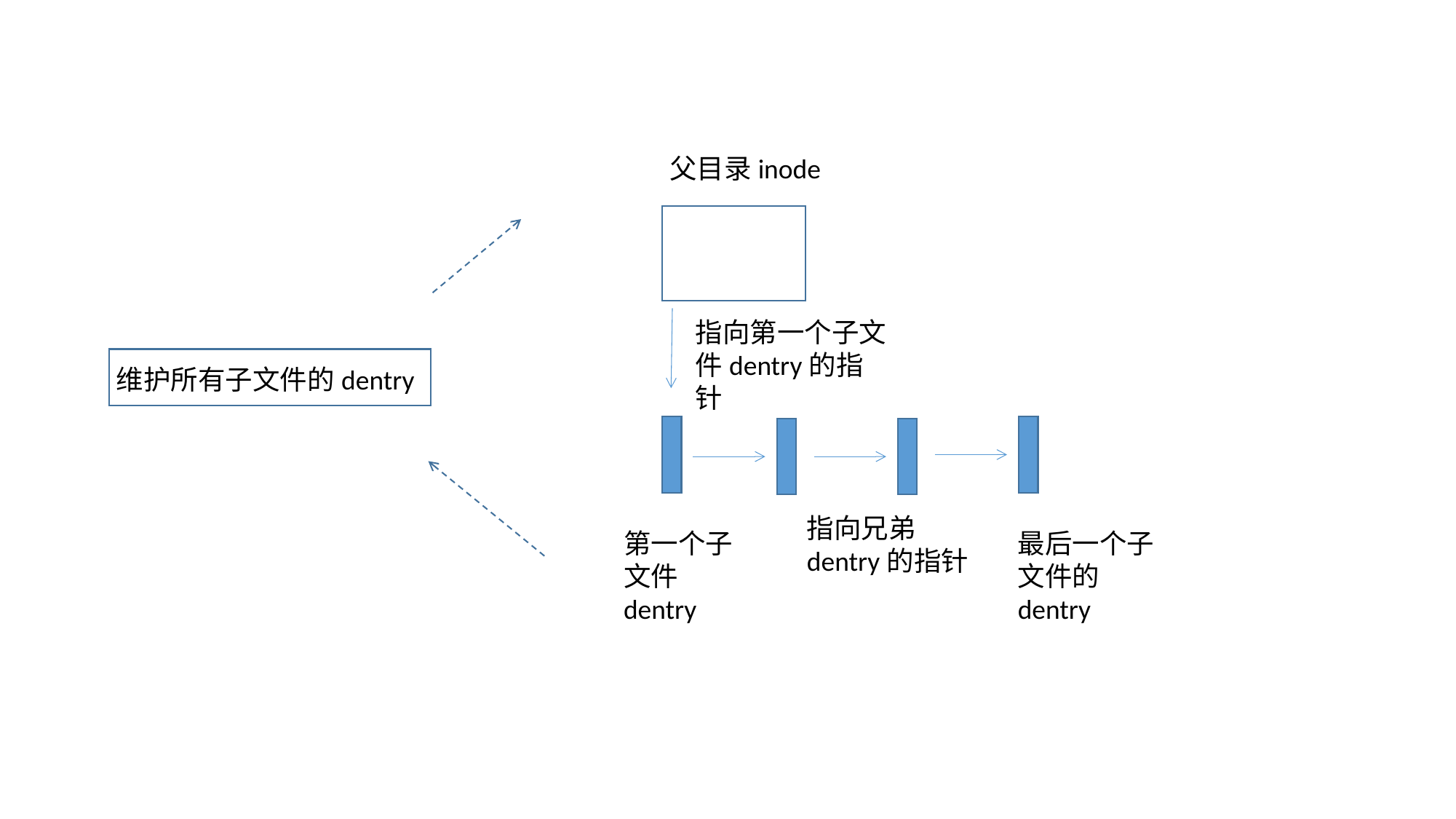

父目录inode

指向第一个子文件dentry的指针

维护所有子文件的dentry

指向兄弟dentry的指针
第一个子文件dentry
最后一个子文件的dentry